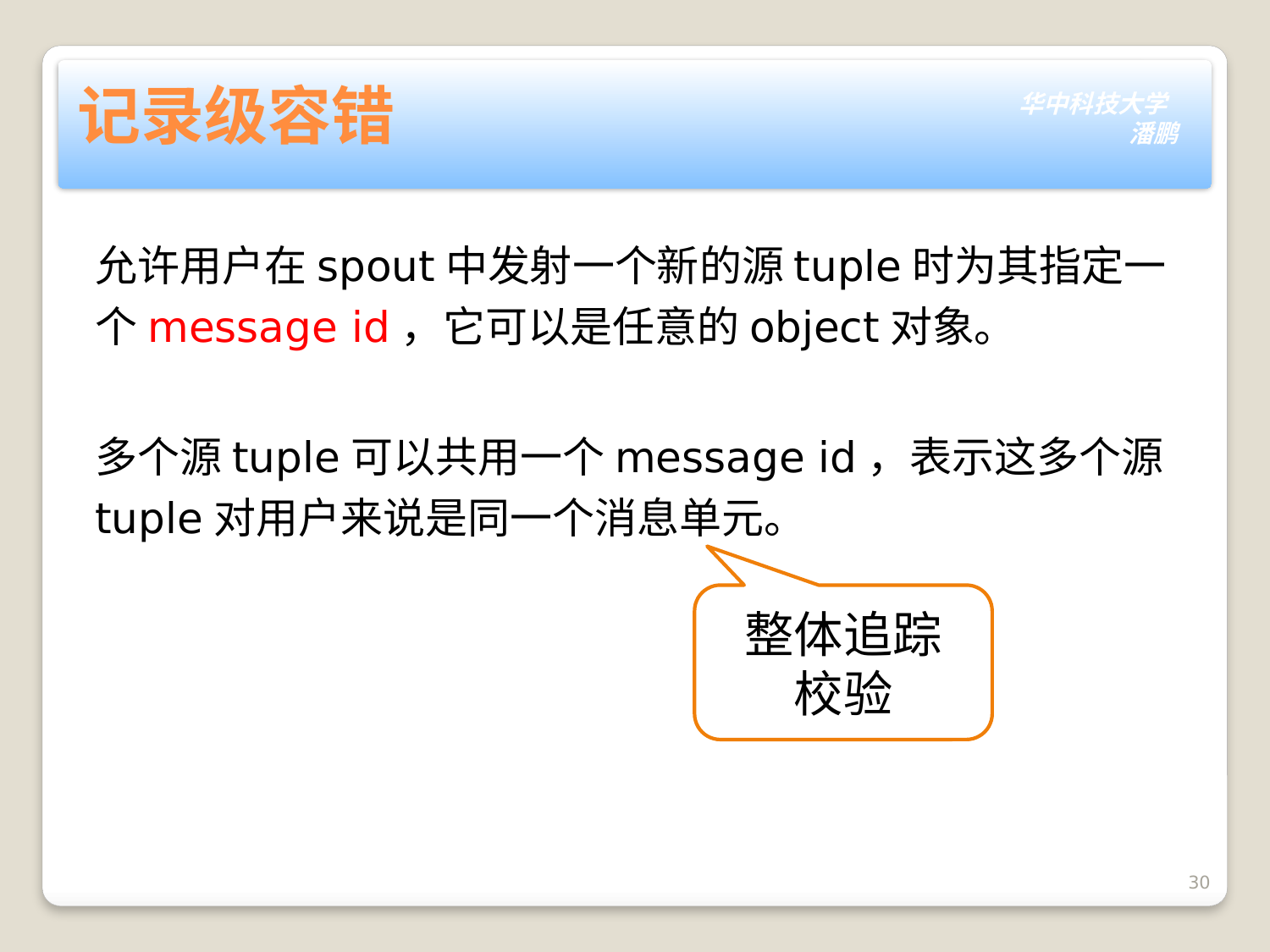

# 记录级容错
允许用户在spout中发射一个新的源tuple时为其指定一个message id，它可以是任意的object对象。

多个源tuple可以共用一个message id，表示这多个源 tuple对用户来说是同一个消息单元。
整体追踪
校验
30